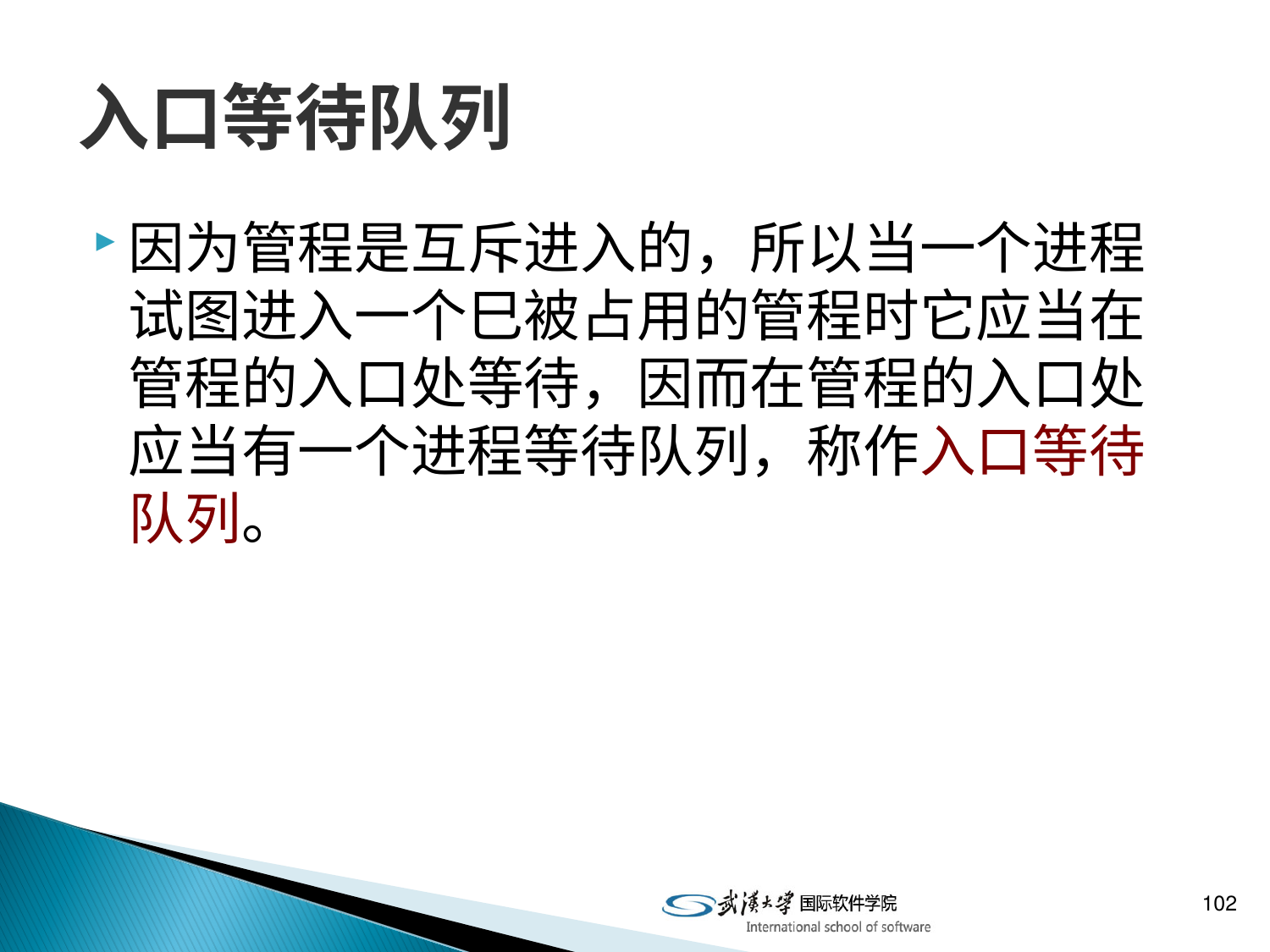

# 入口等待队列
因为管程是互斥进入的，所以当一个进程试图进入一个巳被占用的管程时它应当在管程的入口处等待，因而在管程的入口处应当有一个进程等待队列，称作入口等待队列。